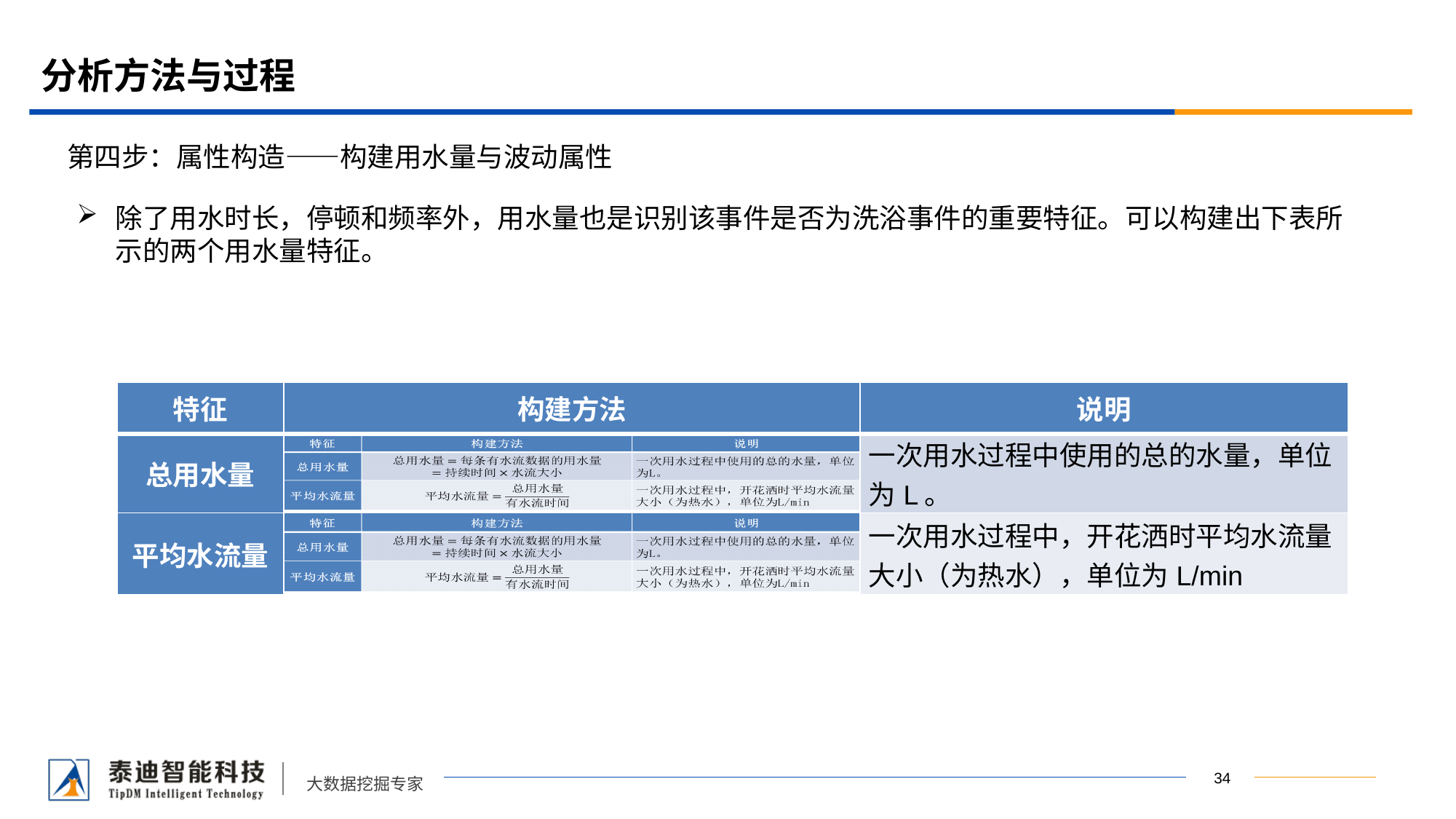

# 分析方法与过程
第四步：属性构造——构建用水量与波动属性
除了用水时长，停顿和频率外，用水量也是识别该事件是否为洗浴事件的重要特征。可以构建出下表所示的两个用水量特征。
| 特征 | 构建方法 | 说明 |
| --- | --- | --- |
| 总用水量 |  | 一次用水过程中使用的总的水量，单位为L。 |
| 平均水流量 |  | 一次用水过程中，开花洒时平均水流量大小（为热水），单位为L/min |